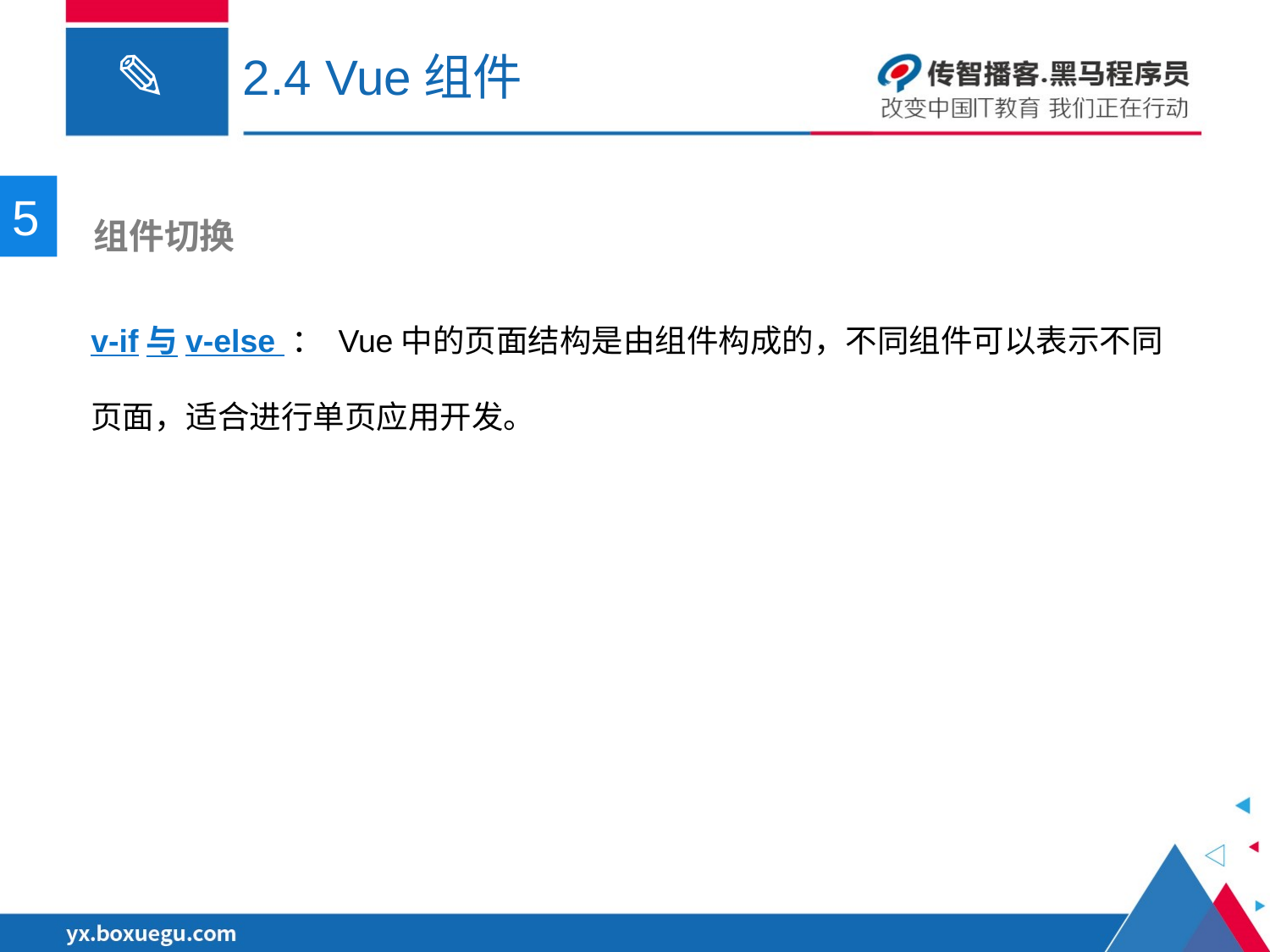

# 2.4 Vue组件

5
  组件切换
v-if与v-else ： Vue中的页面结构是由组件构成的，不同组件可以表示不同页面，适合进行单页应用开发。